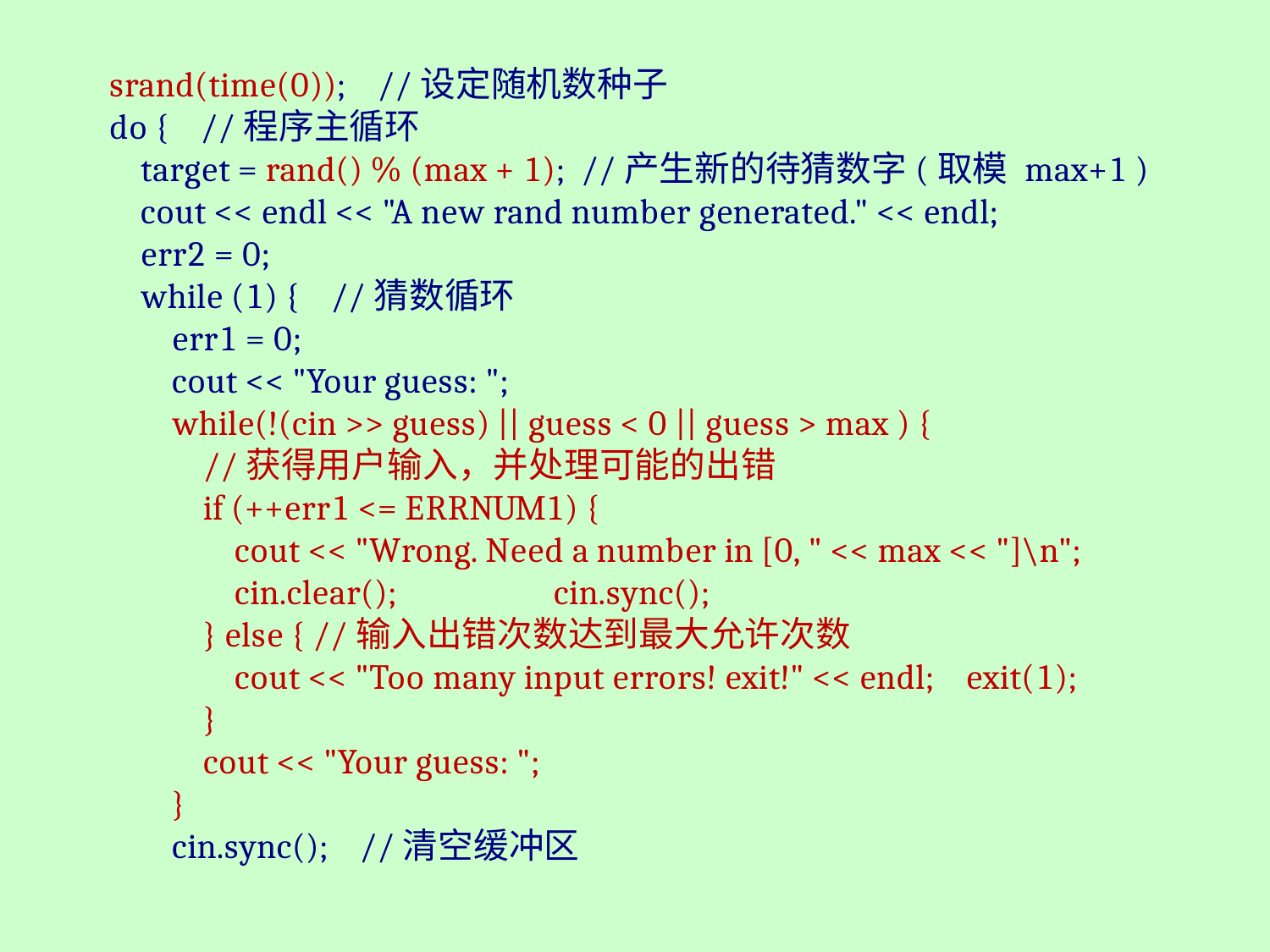

srand(time(0));    //设定随机数种子
    do {    //程序主循环
        target = rand() % (max + 1);  //产生新的待猜数字(取模 max+1 )
        cout << endl << "A new rand number generated." << endl;
        err2 = 0;
        while (1) {    //猜数循环
            err1 = 0;
            cout << "Your guess: ";
            while(!(cin >> guess) || guess < 0 || guess > max ) {
                //获得用户输入，并处理可能的出错
                if (++err1 <= ERRNUM1) {
                    cout << "Wrong. Need a number in [0, " << max << "]\n";
                    cin.clear();                    cin.sync();
                } else { //输入出错次数达到最大允许次数
                    cout << "Too many input errors! exit!" << endl;    exit(1);
                }
                cout << "Your guess: ";
            }
            cin.sync();    //清空缓冲区
98